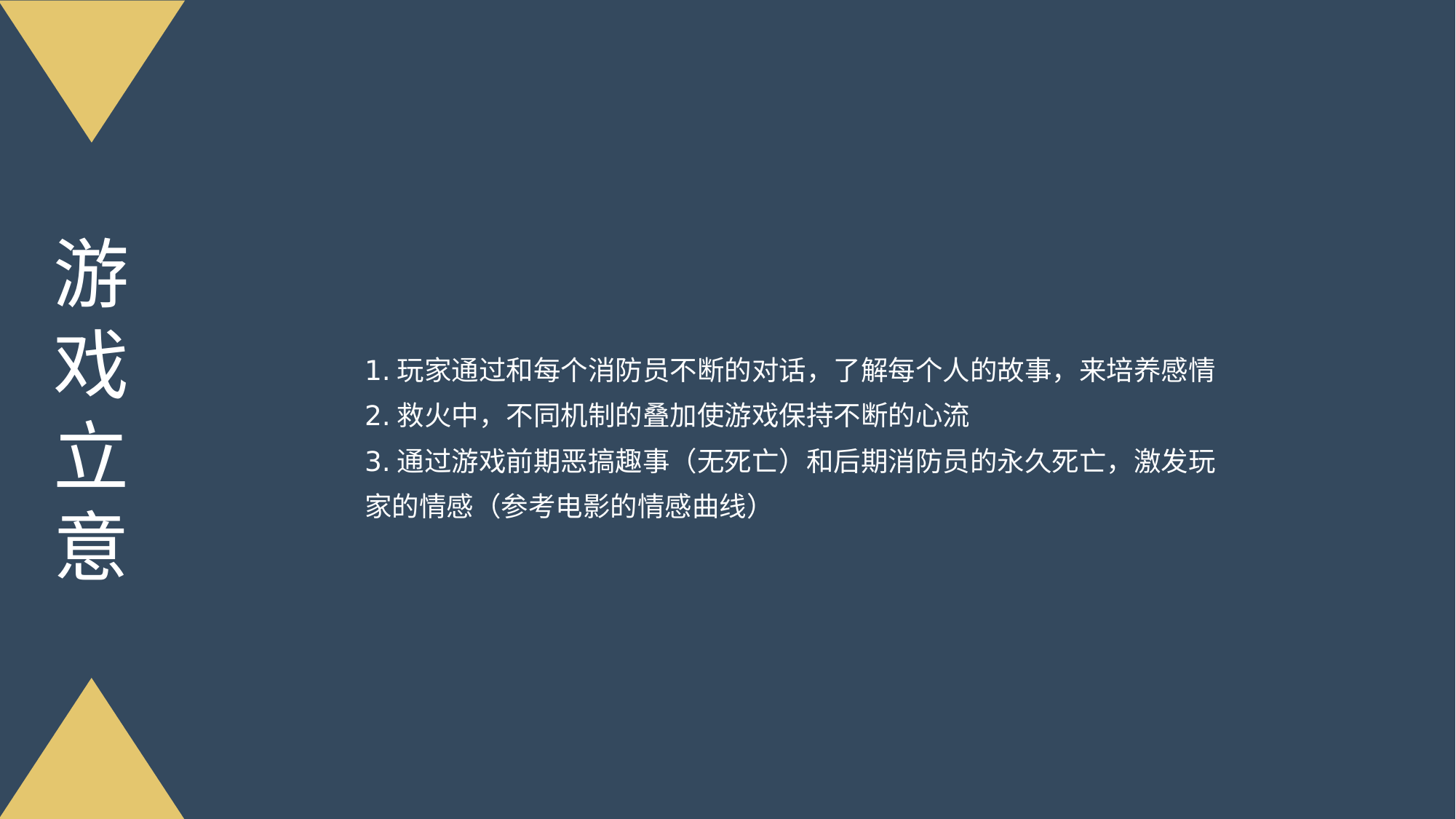

游戏立意
1.玩家通过和每个消防员不断的对话，了解每个人的故事，来培养感情
2.救火中，不同机制的叠加使游戏保持不断的心流
3.通过游戏前期恶搞趣事（无死亡）和后期消防员的永久死亡，激发玩家的情感（参考电影的情感曲线）